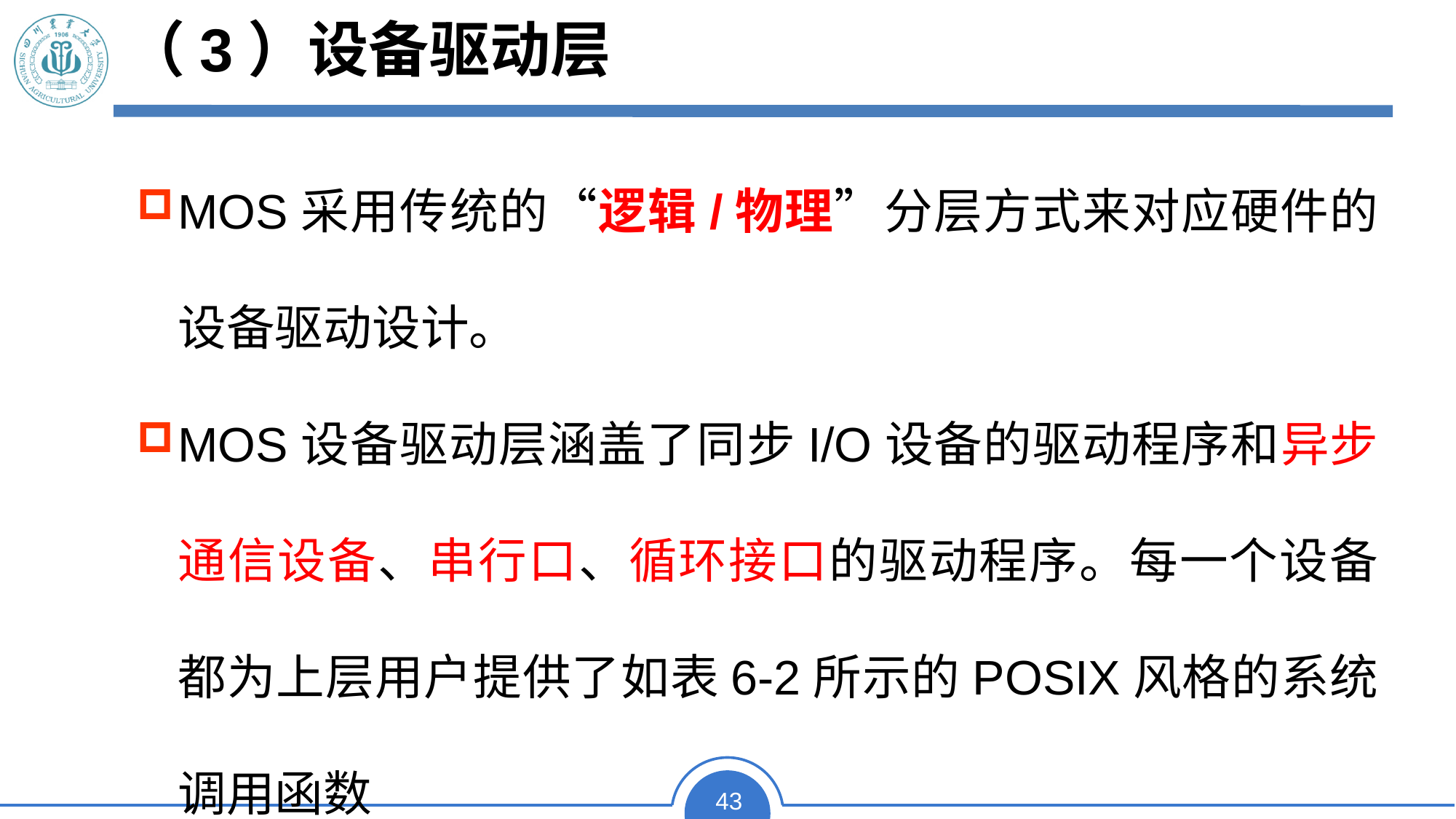

# （3）设备驱动层
MOS采用传统的“逻辑/物理”分层方式来对应硬件的设备驱动设计。
MOS设备驱动层涵盖了同步I/O设备的驱动程序和异步通信设备、串行口、循环接口的驱动程序。每一个设备都为上层用户提供了如表6-2所示的POSIX风格的系统调用函数